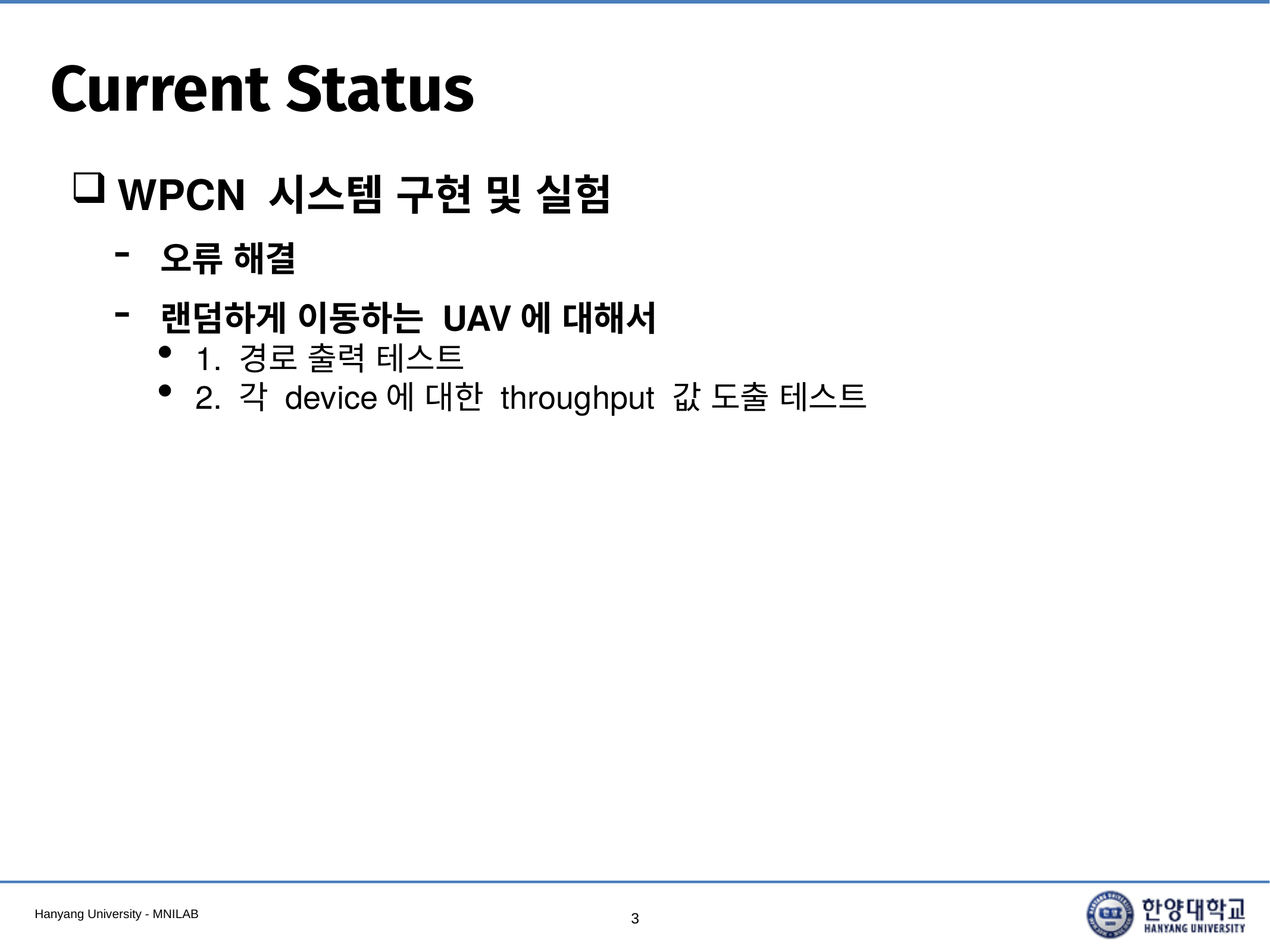

# Current Status
WPCN 시스템 구현 및 실험
오류 해결
랜덤하게 이동하는 UAV에 대해서
1. 경로 출력 테스트
2. 각 device에 대한 throughput 값 도출 테스트
3